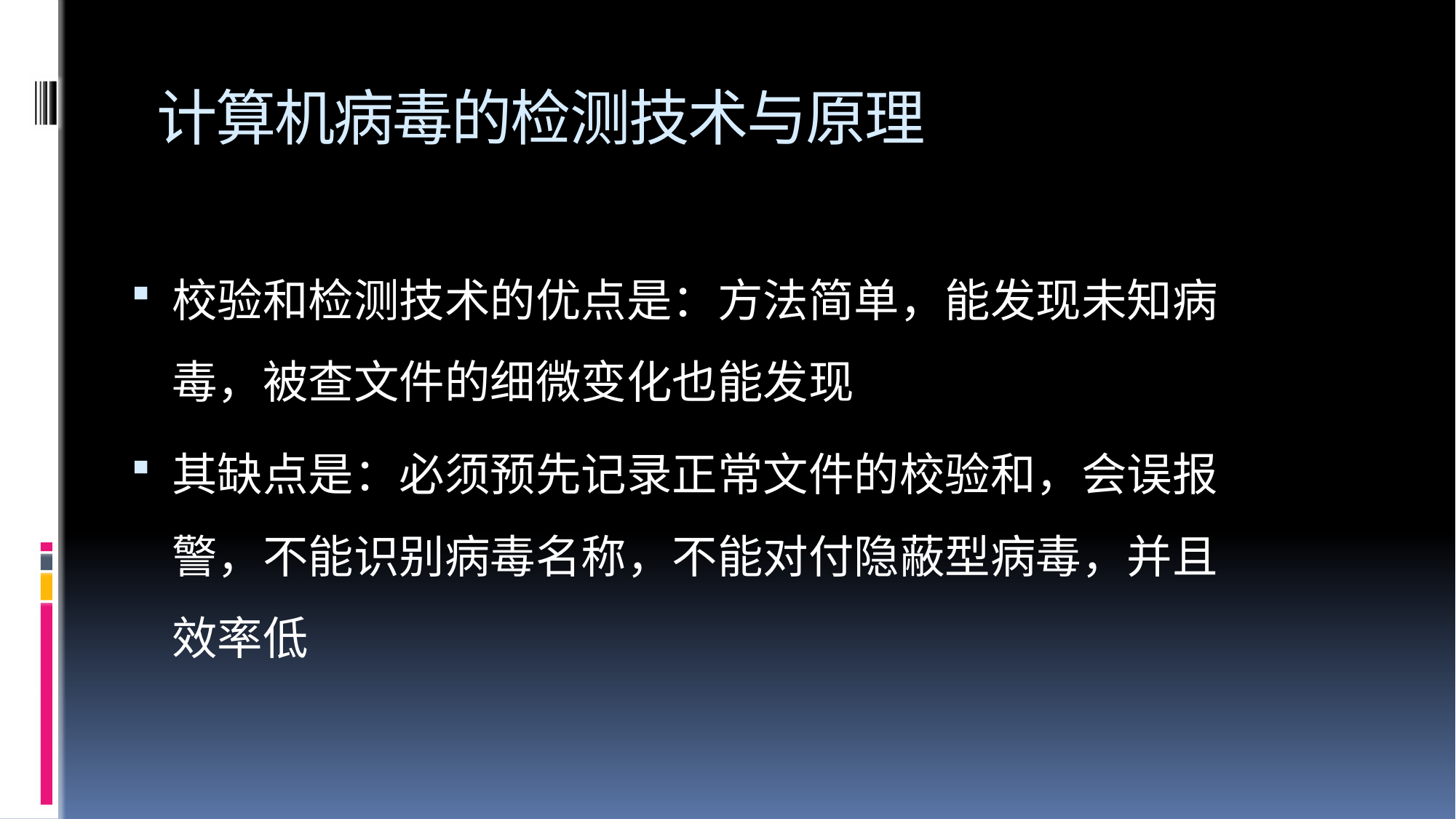

# 计算机病毒的检测技术与原理
校验和检测技术的优点是：方法简单，能发现未知病毒，被查文件的细微变化也能发现
其缺点是：必须预先记录正常文件的校验和，会误报警，不能识别病毒名称，不能对付隐蔽型病毒，并且效率低